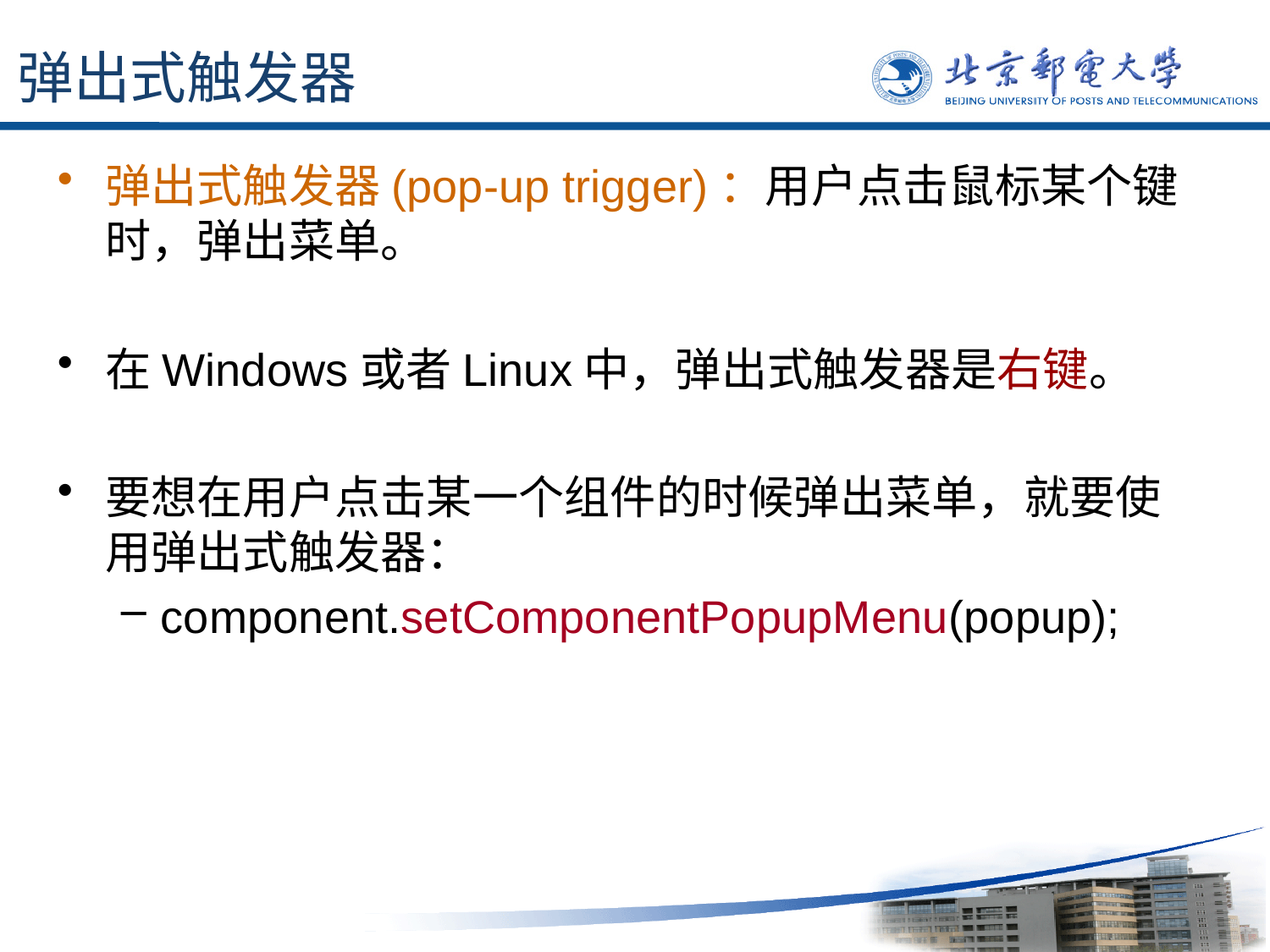

# 弹出式触发器
弹出式触发器(pop-up trigger)：用户点击鼠标某个键时，弹出菜单。

在Windows或者Linux中，弹出式触发器是右键。

要想在用户点击某一个组件的时候弹出菜单，就要使用弹出式触发器：
component.setComponentPopupMenu(popup);